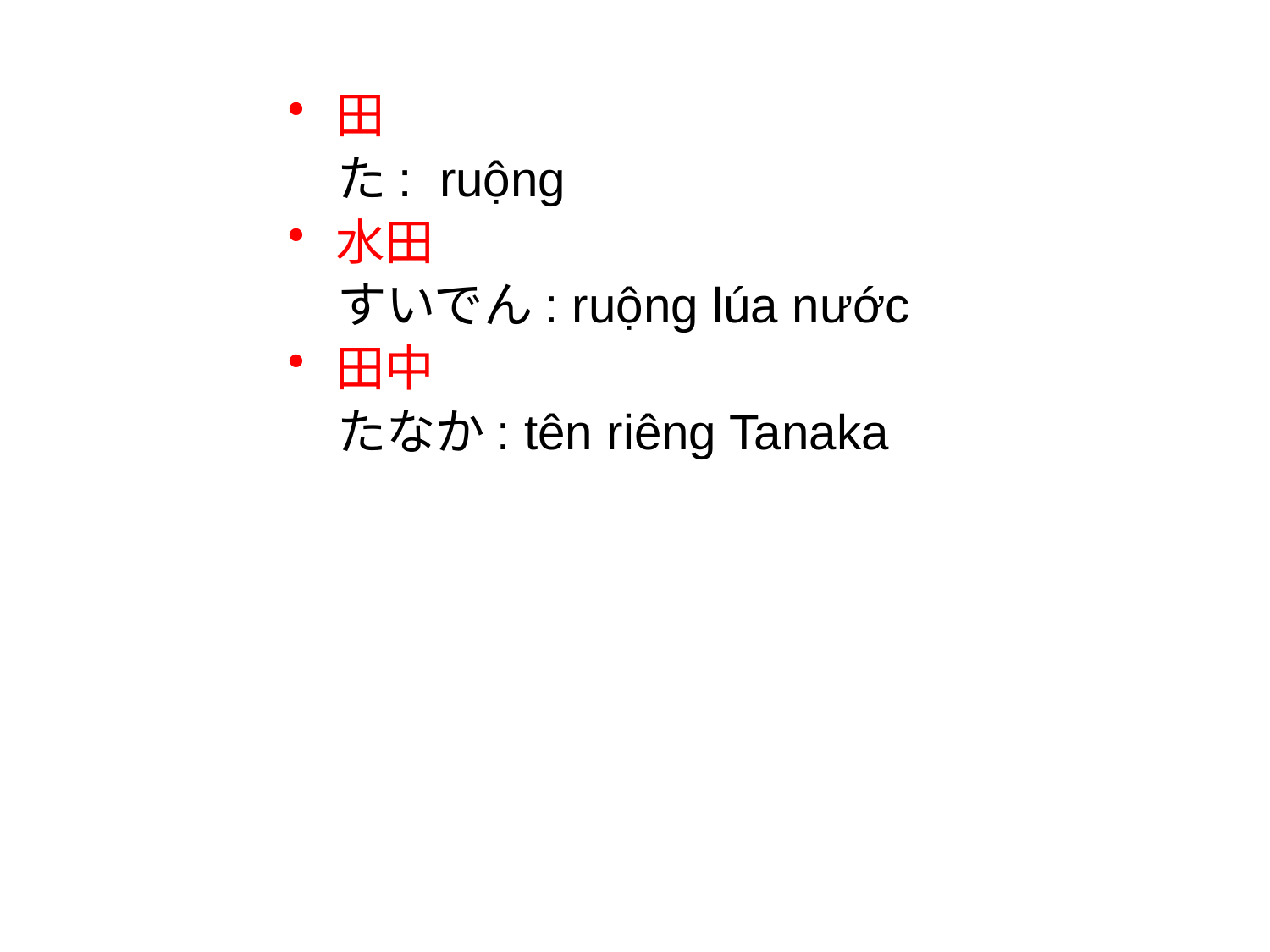

田
　た:  ruộng
水田
　すいでん: ruộng lúa nước
田中
　たなか: tên riêng Tanaka